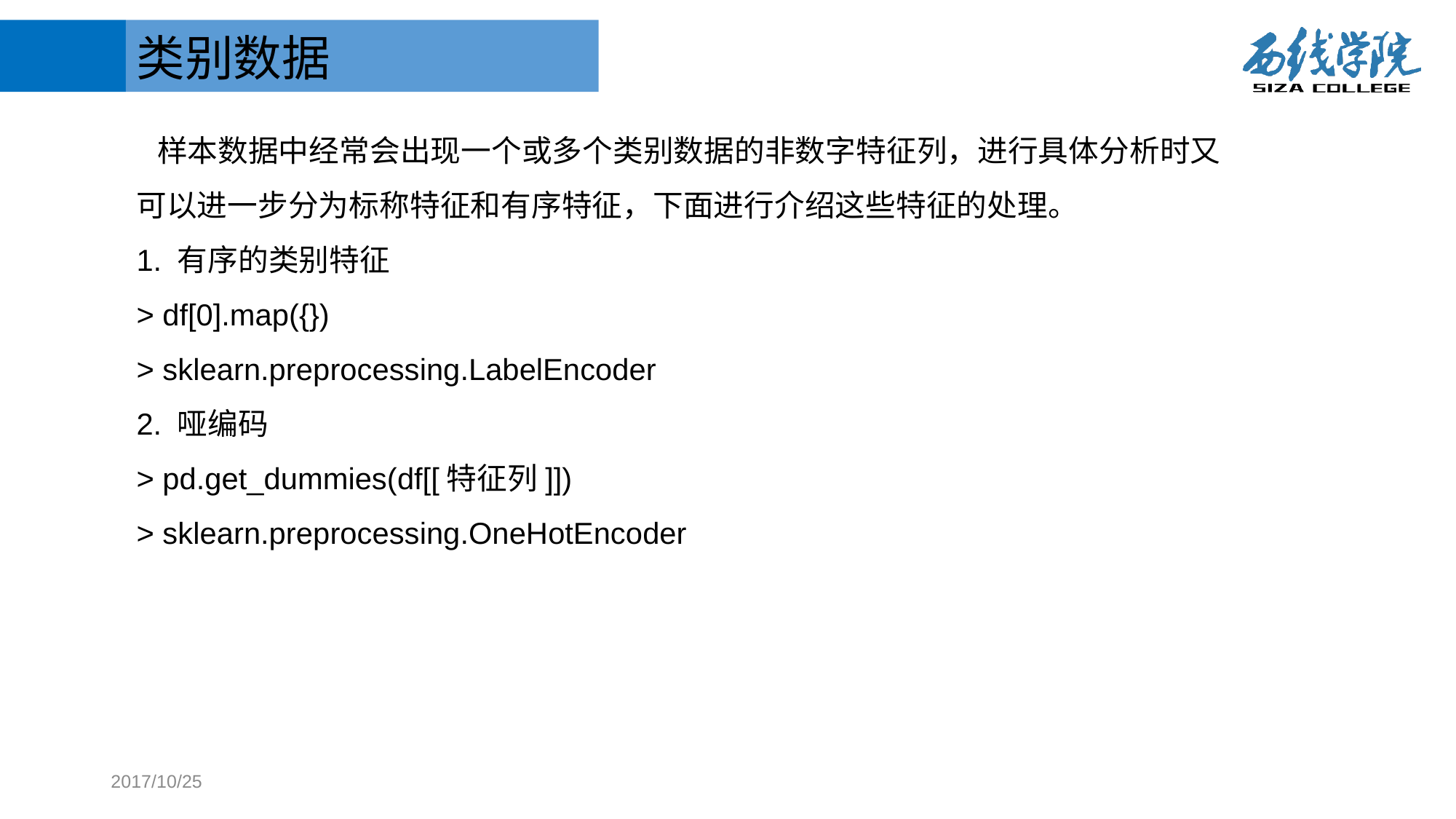

类别数据
  样本数据中经常会出现一个或多个类别数据的非数字特征列，进行具体分析时又可以进一步分为标称特征和有序特征，下面进行介绍这些特征的处理。
1. 有序的类别特征
> df[0].map({})
> sklearn.preprocessing.LabelEncoder
2. 哑编码
> pd.get_dummies(df[[特征列]])
> sklearn.preprocessing.OneHotEncoder
2017/10/25